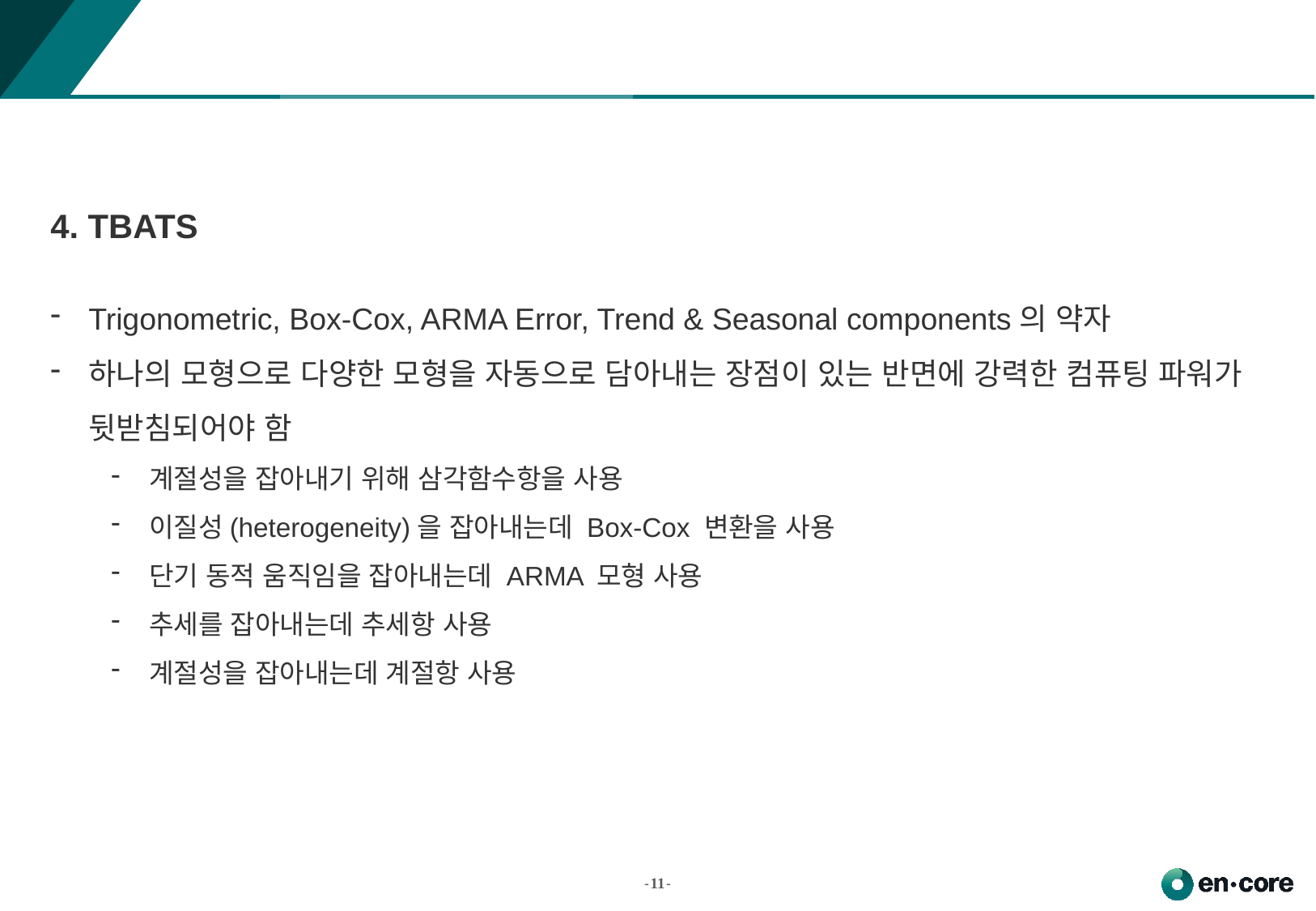

#
4. TBATS

Trigonometric, Box-Cox, ARMA Error, Trend & Seasonal components의 약자
하나의 모형으로 다양한 모형을 자동으로 담아내는 장점이 있는 반면에 강력한 컴퓨팅 파워가 뒷받침되어야 함
계절성을 잡아내기 위해 삼각함수항을 사용
이질성(heterogeneity)을 잡아내는데 Box-Cox 변환을 사용
단기 동적 움직임을 잡아내는데 ARMA 모형 사용
추세를 잡아내는데 추세항 사용
계절성을 잡아내는데 계절항 사용